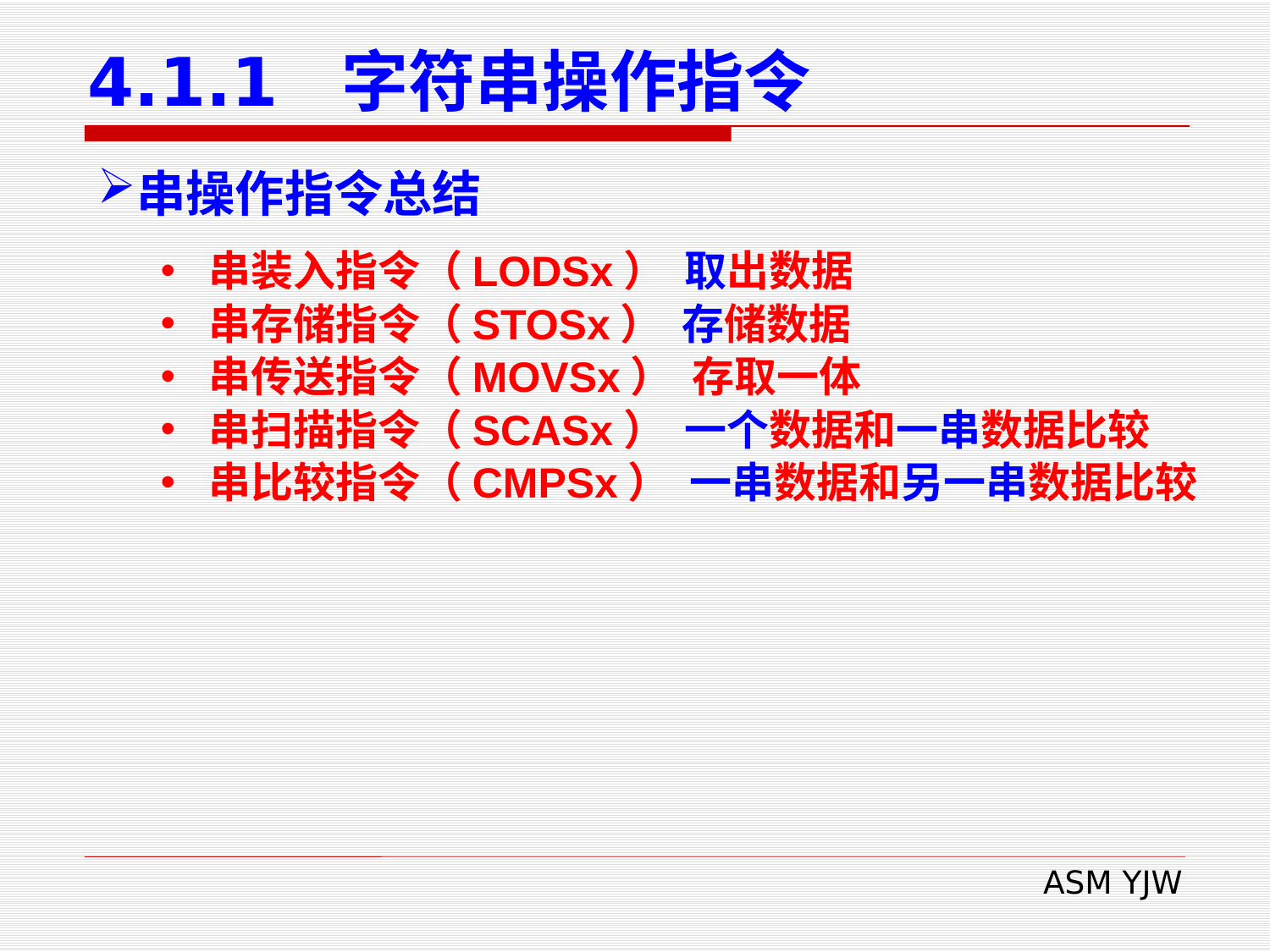

# 4.1.1  字符串操作指令
串操作指令总结
串装入指令（LODSx）  取出数据
串存储指令（STOSx）  存储数据
串传送指令（MOVSx）  存取一体
串扫描指令（SCASx）  一个数据和一串数据比较
串比较指令（CMPSx）  一串数据和另一串数据比较